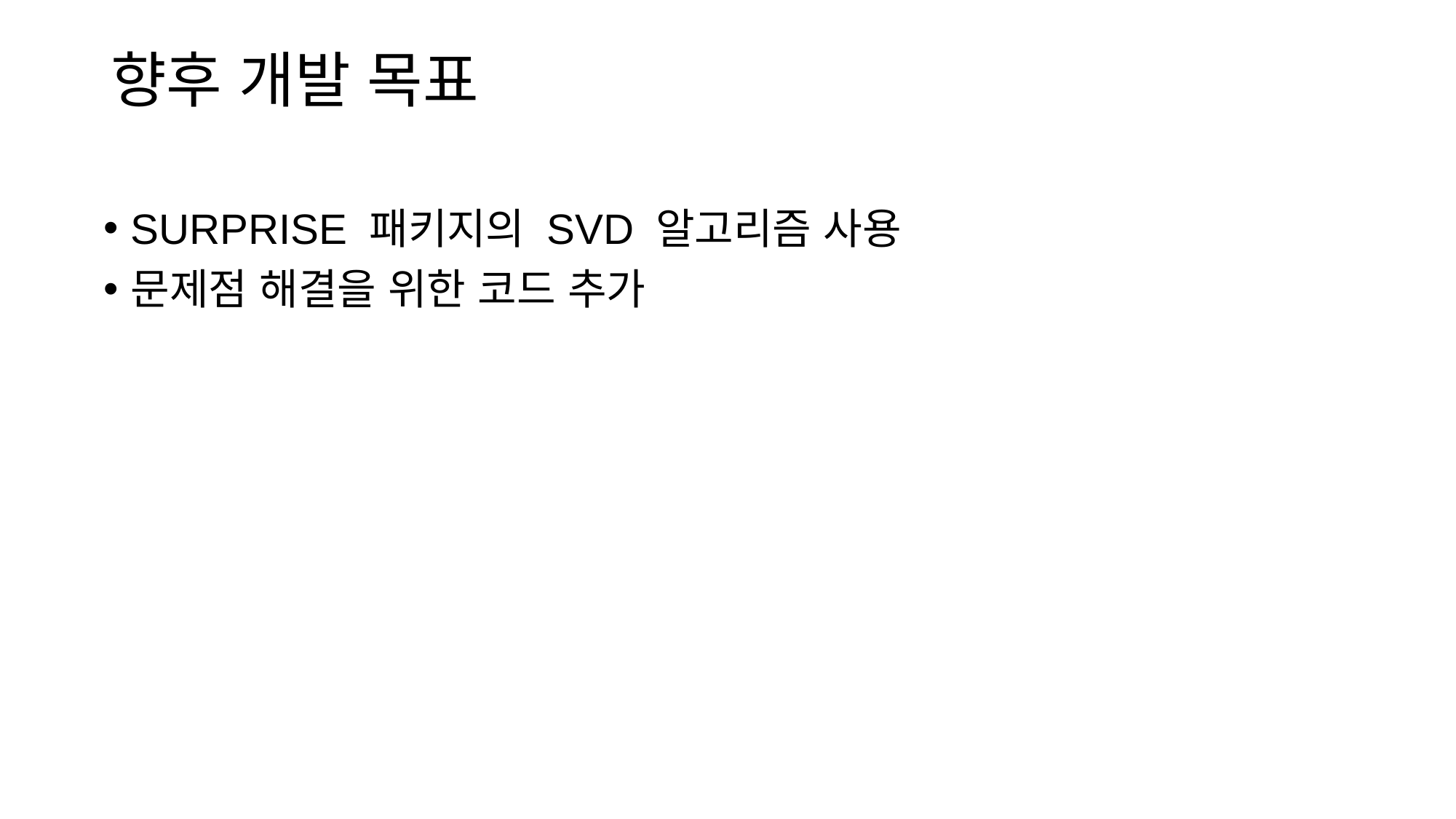

# 향후 개발 목표
SURPRISE 패키지의 SVD 알고리즘 사용
문제점 해결을 위한 코드 추가